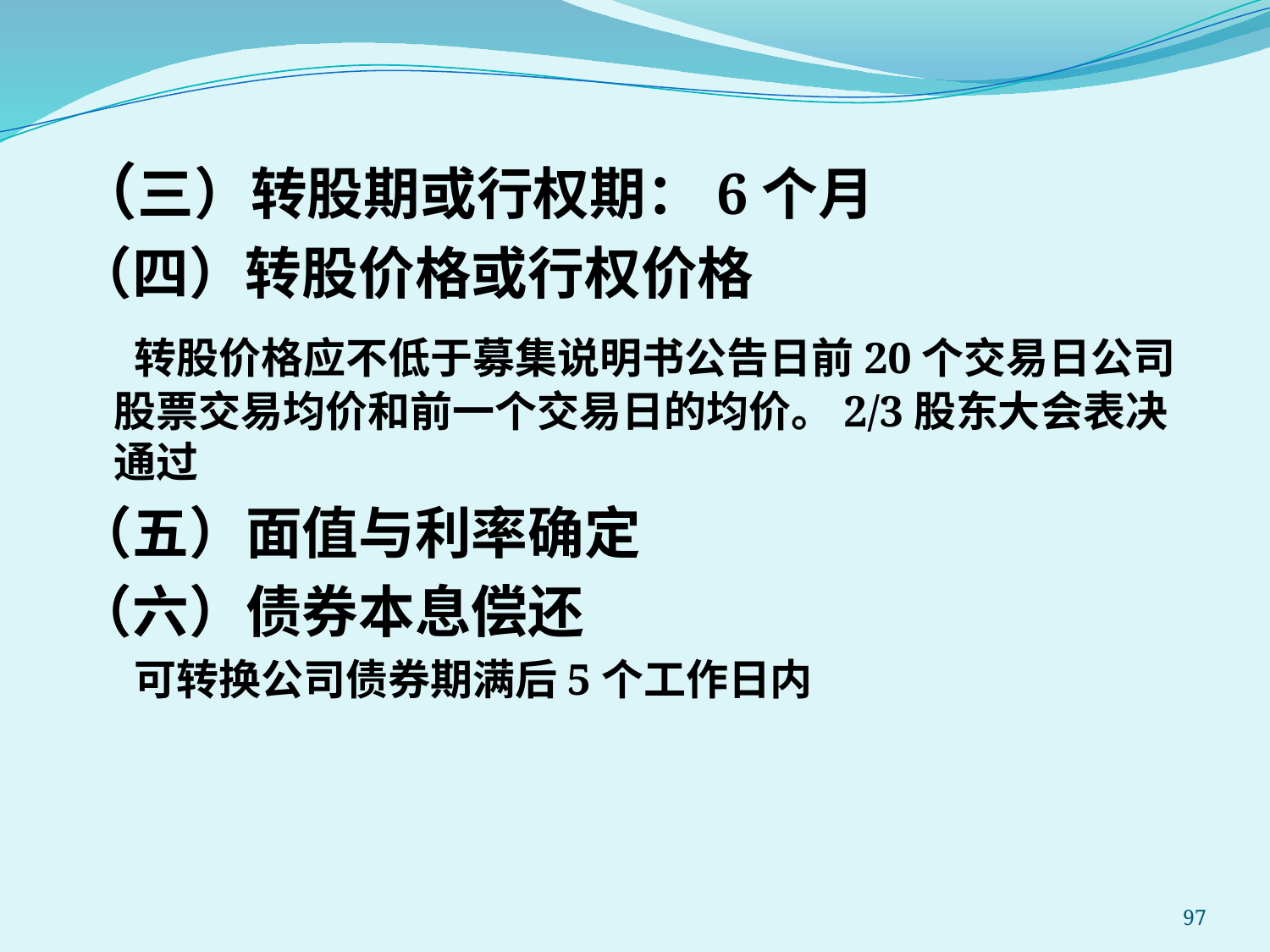

（三）转股期或行权期：6个月
（四）转股价格或行权价格
    转股价格应不低于募集说明书公告日前20个交易日公司股票交易均价和前一个交易日的均价。2/3股东大会表决通过
（五）面值与利率确定
（六）债券本息偿还
     可转换公司债券期满后5个工作日内

97